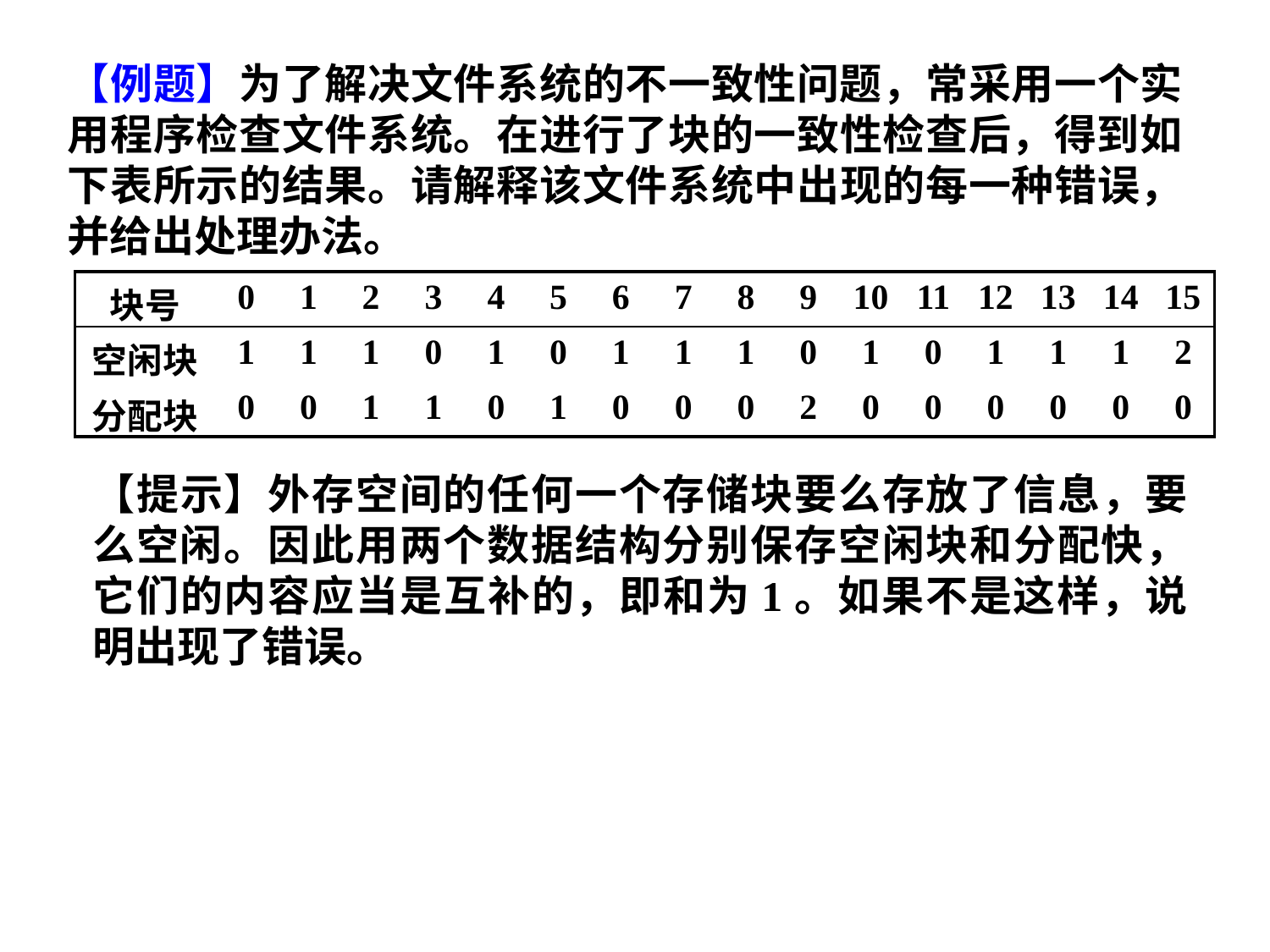

【例题】为了解决文件系统的不一致性问题，常采用一个实用程序检查文件系统。在进行了块的一致性检查后，得到如下表所示的结果。请解释该文件系统中出现的每一种错误，并给出处理办法。
| 块号 | 0 | 1 | 2 | 3 | 4 | 5 | 6 | 7 | 8 | 9 | 10 | 11 | 12 | 13 | 14 | 15 |
| --- | --- | --- | --- | --- | --- | --- | --- | --- | --- | --- | --- | --- | --- | --- | --- | --- |
| 空闲块 | 1 | 1 | 1 | 0 | 1 | 0 | 1 | 1 | 1 | 0 | 1 | 0 | 1 | 1 | 1 | 2 |
| 分配块 | 0 | 0 | 1 | 1 | 0 | 1 | 0 | 0 | 0 | 2 | 0 | 0 | 0 | 0 | 0 | 0 |
【提示】外存空间的任何一个存储块要么存放了信息，要么空闲。因此用两个数据结构分别保存空闲块和分配快，它们的内容应当是互补的，即和为1。如果不是这样，说明出现了错误。
86